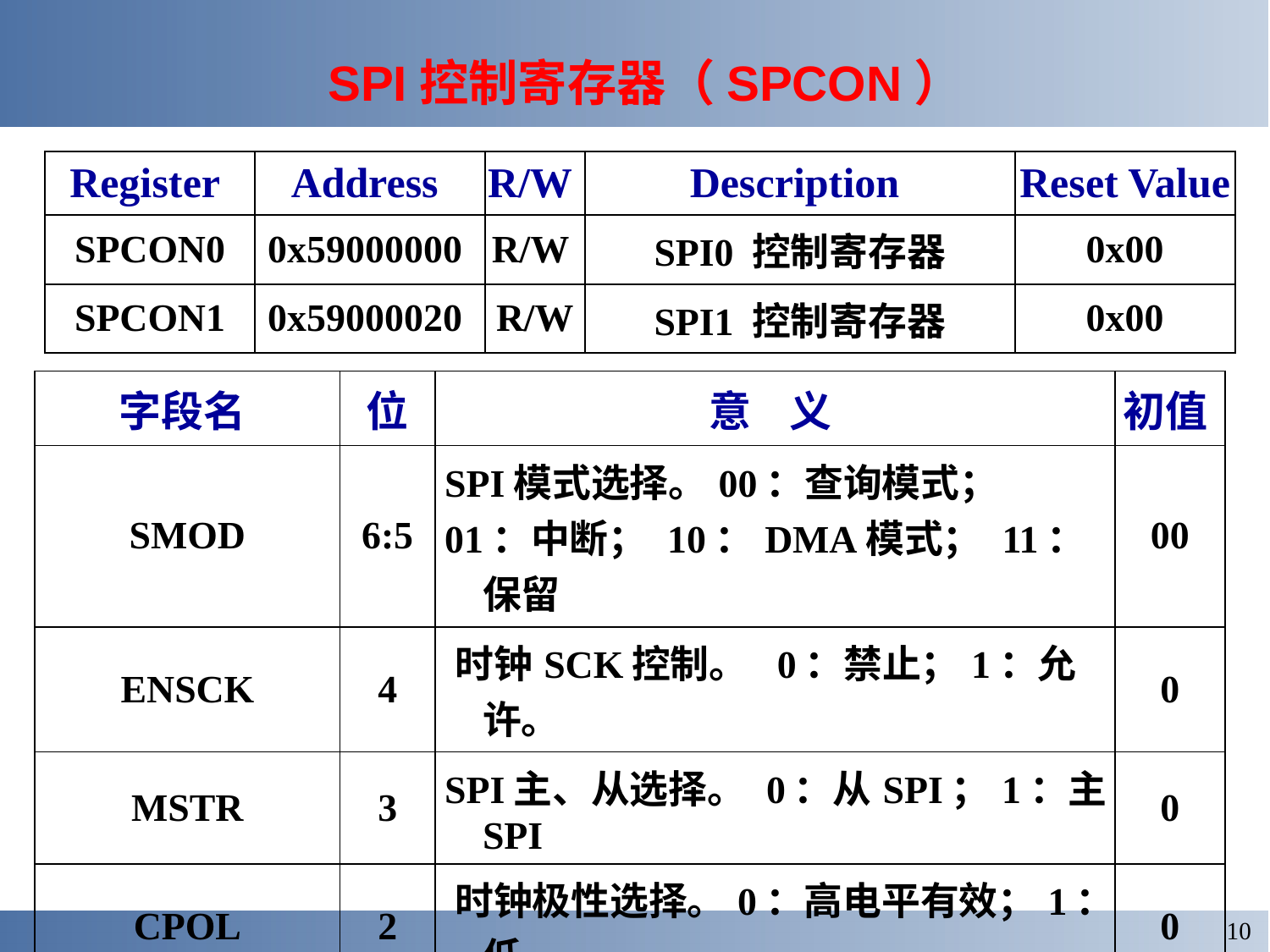

SPI控制寄存器（SPCON）
| Register | Address | R/W | Description | Reset Value |
| --- | --- | --- | --- | --- |
| SPCON0 | 0x59000000 | R/W | SPI0 控制寄存器 | 0x00 |
| SPCON1 | 0x59000020 | R/W | SPI1 控制寄存器 | 0x00 |
| 字段名 | 位 | 意 义 | 初值 |
| --- | --- | --- | --- |
| SMOD | 6:5 | SPI模式选择。00：查询模式； 01：中断； 10：DMA模式； 11：保留 | 00 |
| ENSCK | 4 | 时钟SCK控制。 0：禁止；1：允许。 | 0 |
| MSTR | 3 | SPI主、从选择。 0：从SPI；1：主SPI | 0 |
| CPOL | 2 | 时钟极性选择。0：高电平有效；1：低 | 0 |
| CPHA | 1 | 时钟相位选择。0：格式A；1：格式B | 0 |
| Tx Auto Garbage Data Mode Enable (TAGD) | 0 | 仅接收模式控制。0：正常收发； 1：仅接收（此时(自动)发送任意数据） | 0 |